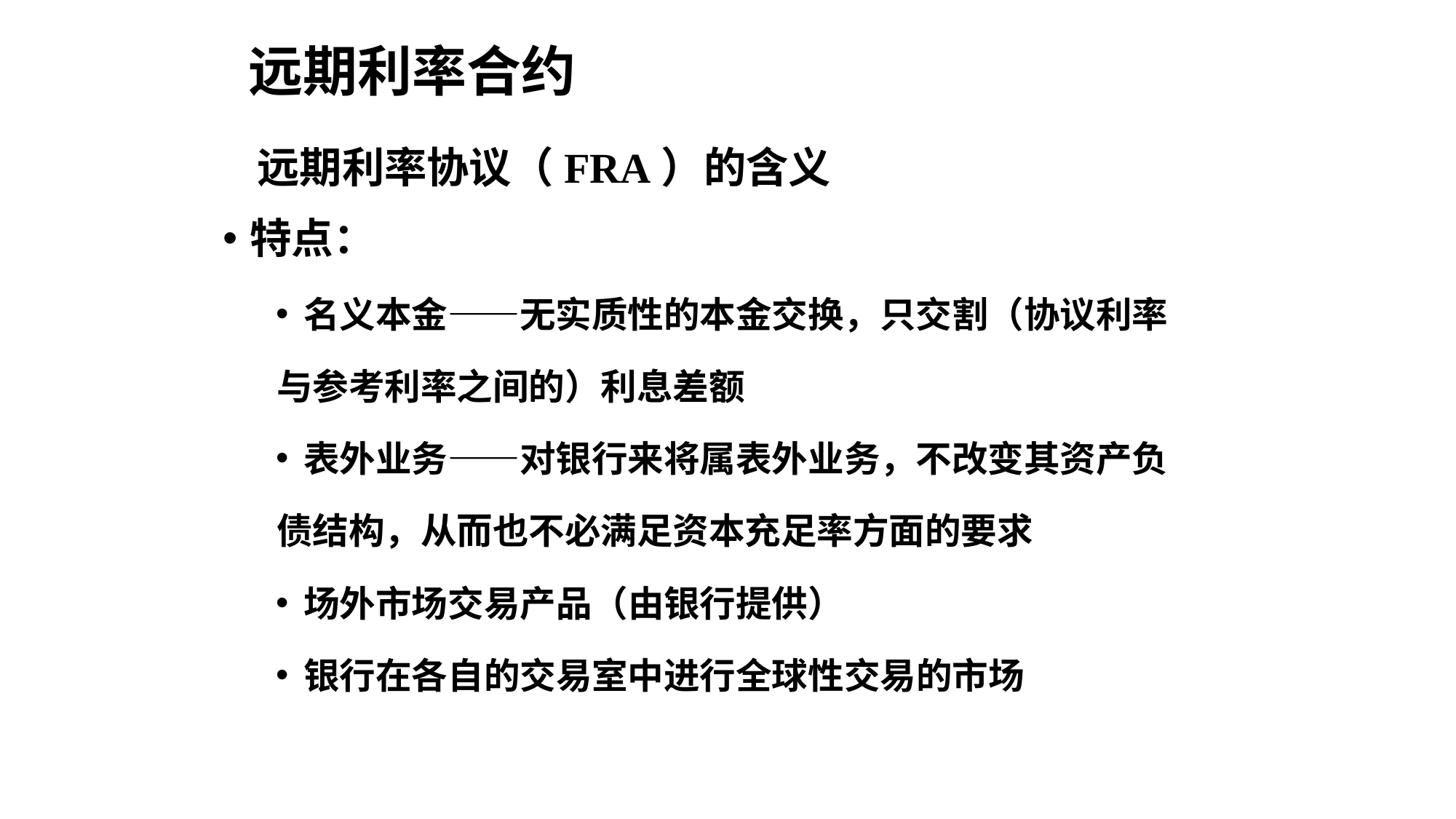

远期利率合约
# 远期利率协议（FRA）的含义
特点：
名义本金——无实质性的本金交换，只交割（协议利率
与参考利率之间的）利息差额
表外业务——对银行来将属表外业务，不改变其资产负
债结构，从而也不必满足资本充足率方面的要求
场外市场交易产品（由银行提供）
银行在各自的交易室中进行全球性交易的市场